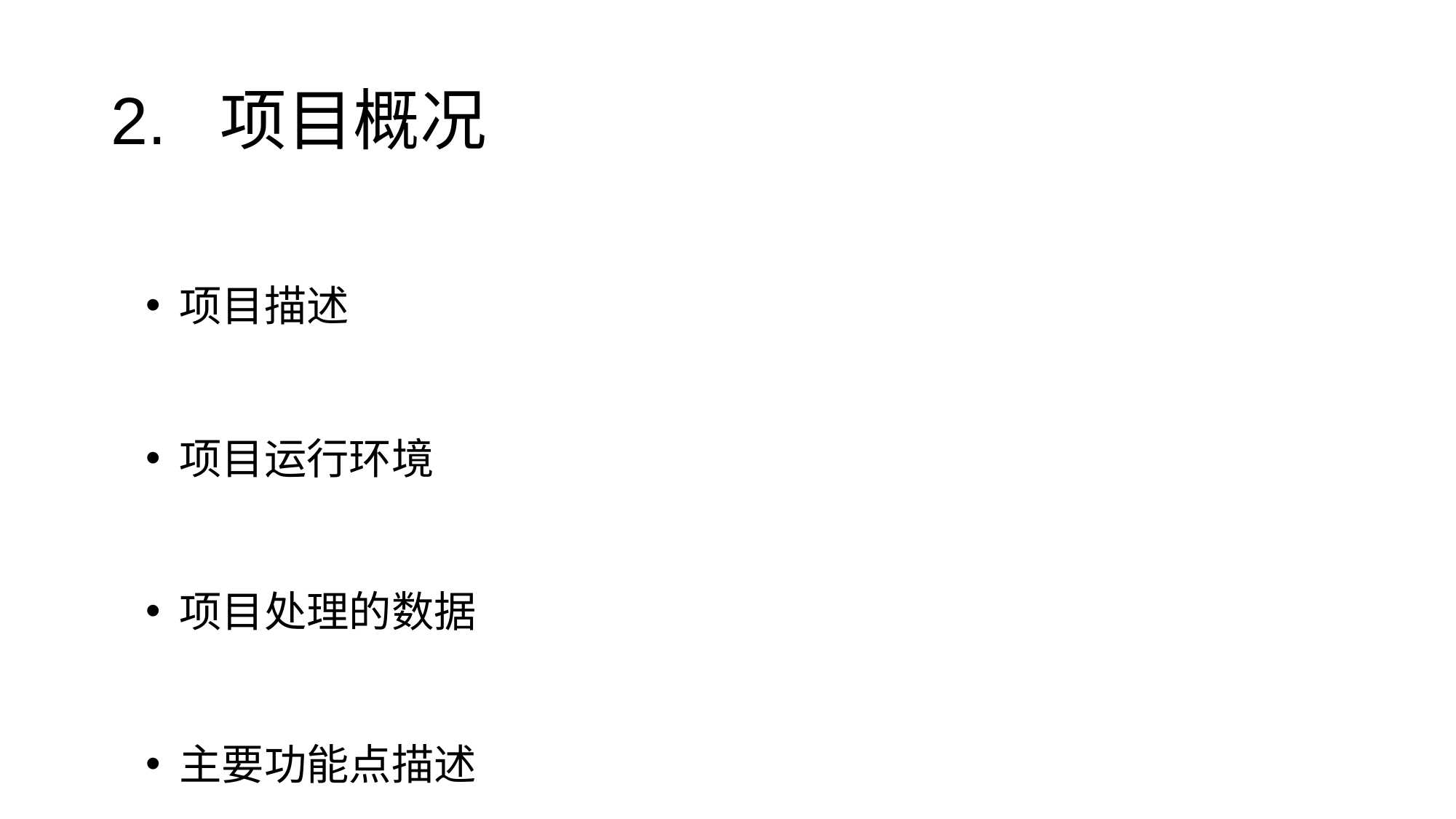

# 2.	项目概况
项目描述
项目运行环境
项目处理的数据
主要功能点描述